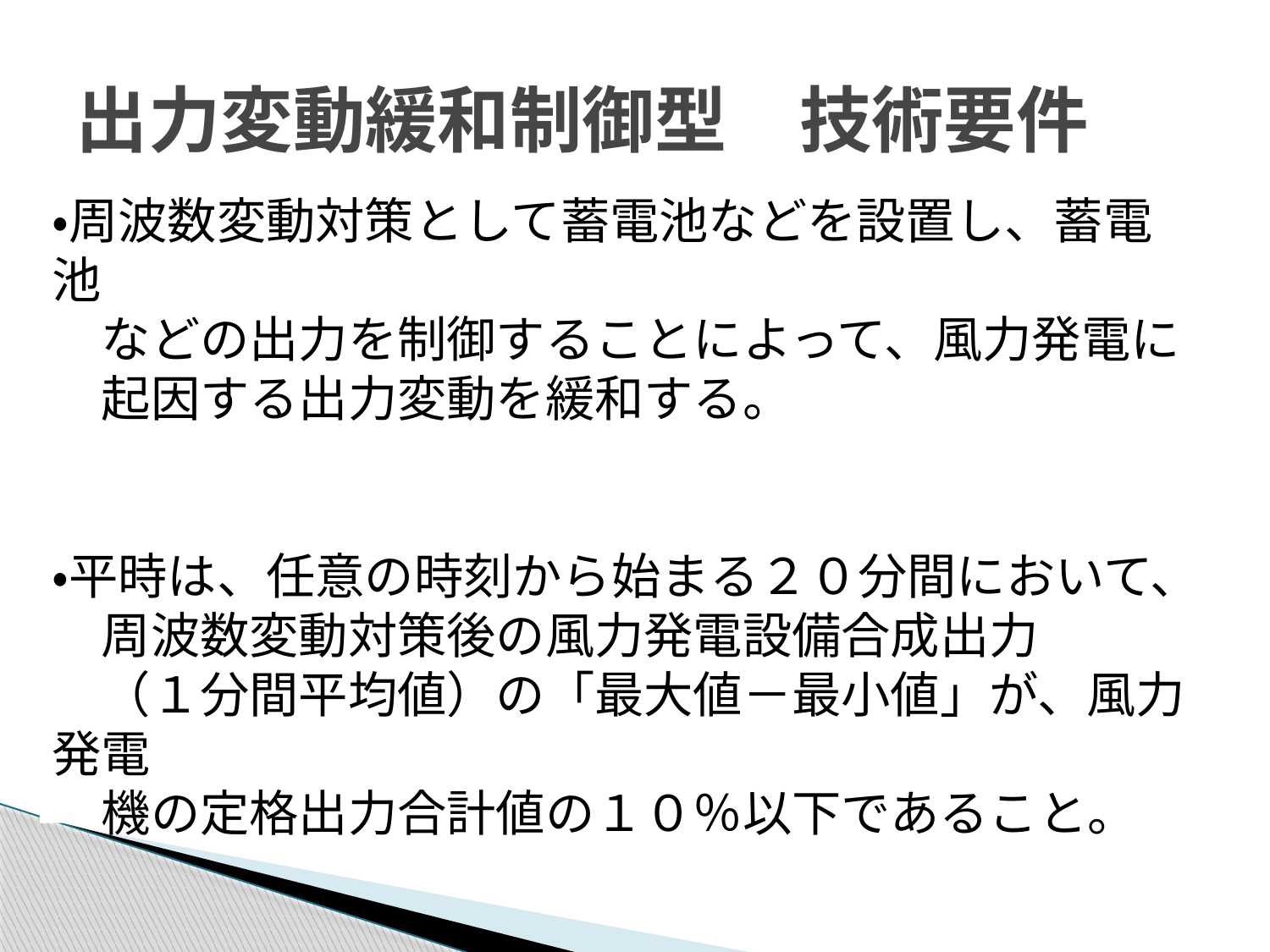

# 出力変動緩和制御型　技術要件
・周波数変動対策として蓄電池などを設置し、蓄電池
　などの出力を制御することによって、風力発電に
　起因する出力変動を緩和する。

・平時は、任意の時刻から始まる２０分間において、
　周波数変動対策後の風力発電設備合成出力
　（１分間平均値）の「最大値－最小値」が、風力発電
　機の定格出力合計値の１０％以下であること。